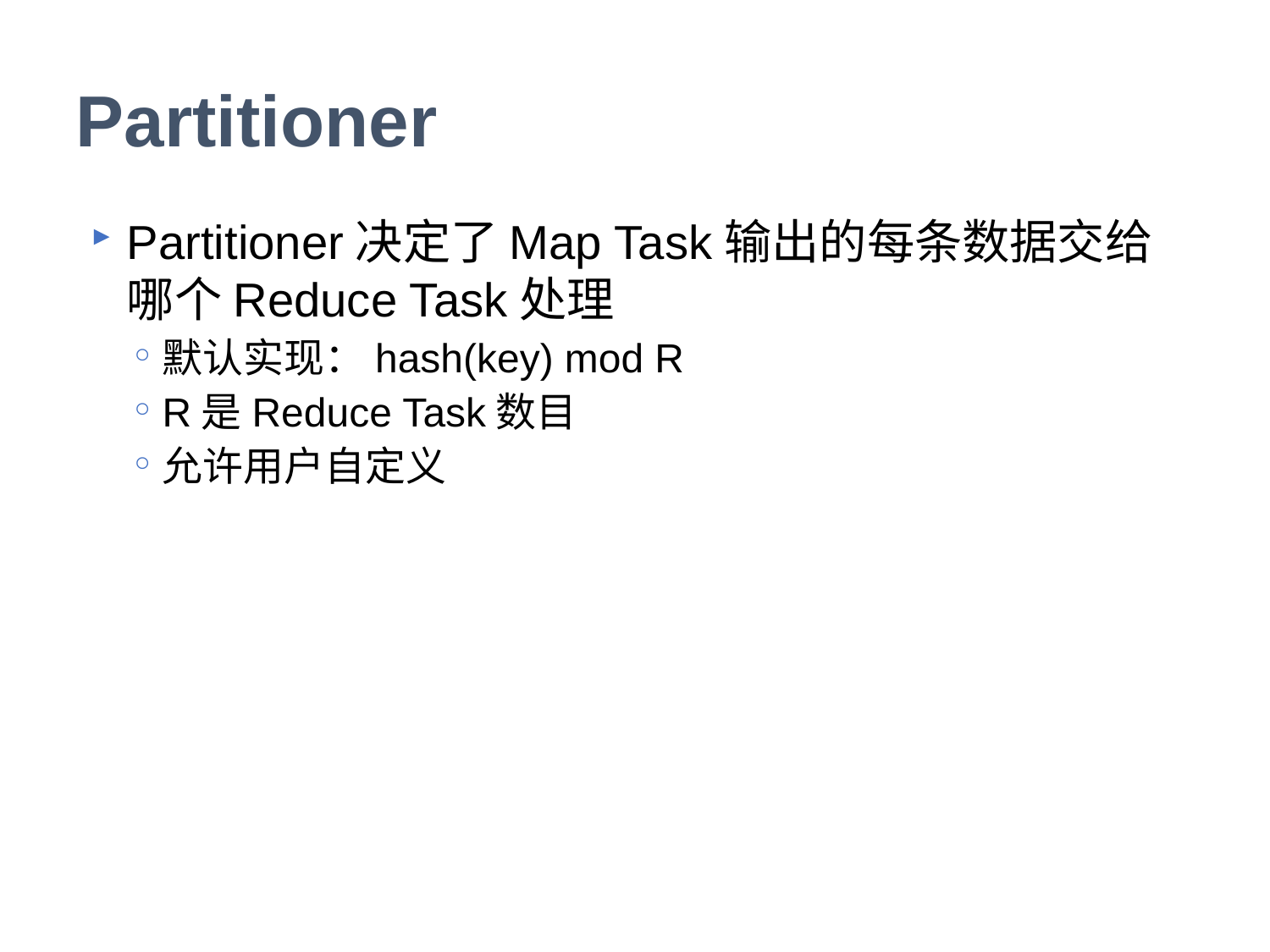

# Partitioner
Partitioner决定了Map Task输出的每条数据交给哪个Reduce Task处理
默认实现：hash(key) mod R
R是Reduce Task数目
允许用户自定义